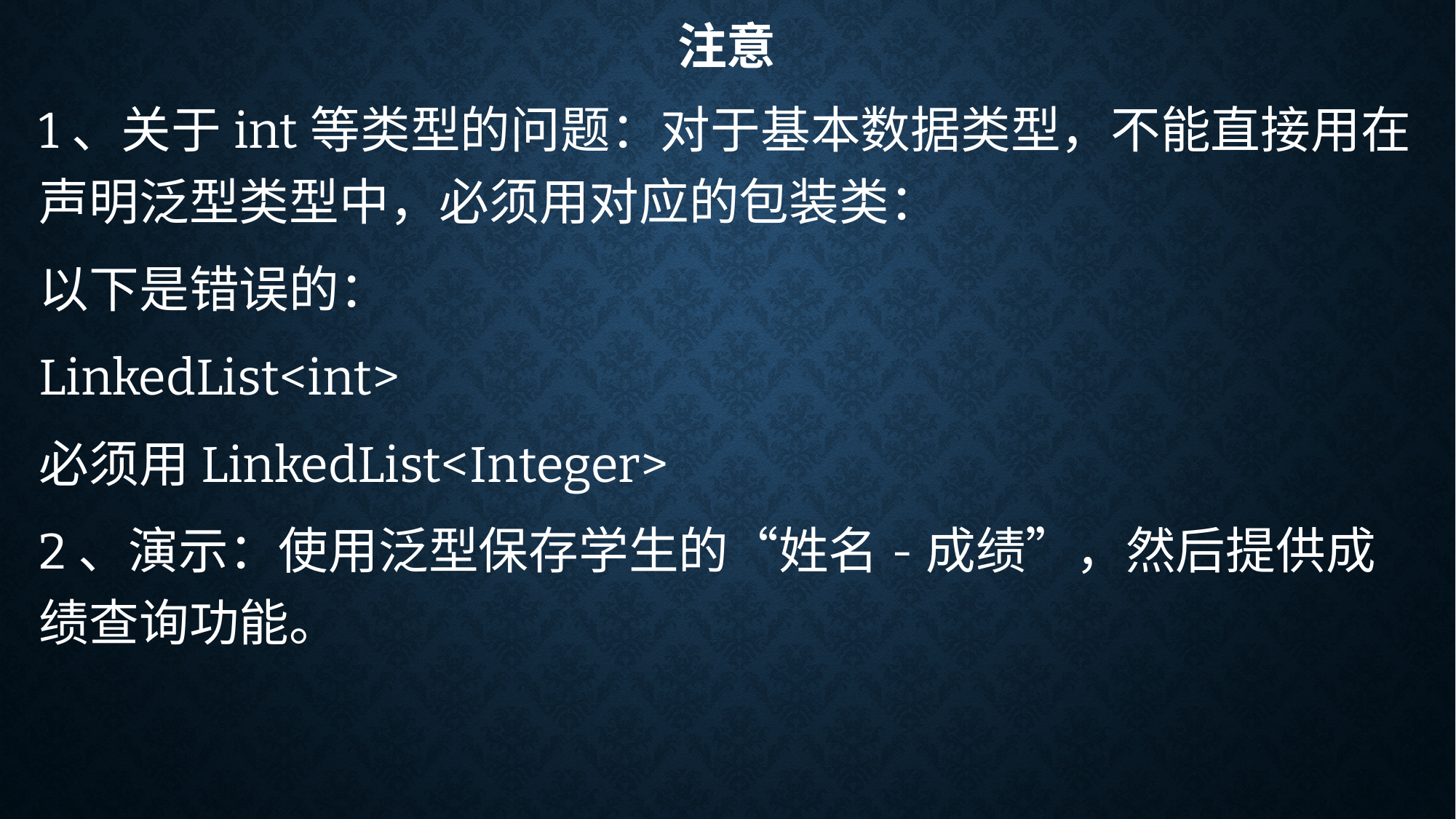

# 注意
1、关于int等类型的问题：对于基本数据类型，不能直接用在声明泛型类型中，必须用对应的包装类：
以下是错误的：
LinkedList<int>
必须用LinkedList<Integer>
2、演示：使用泛型保存学生的“姓名-成绩”，然后提供成绩查询功能。